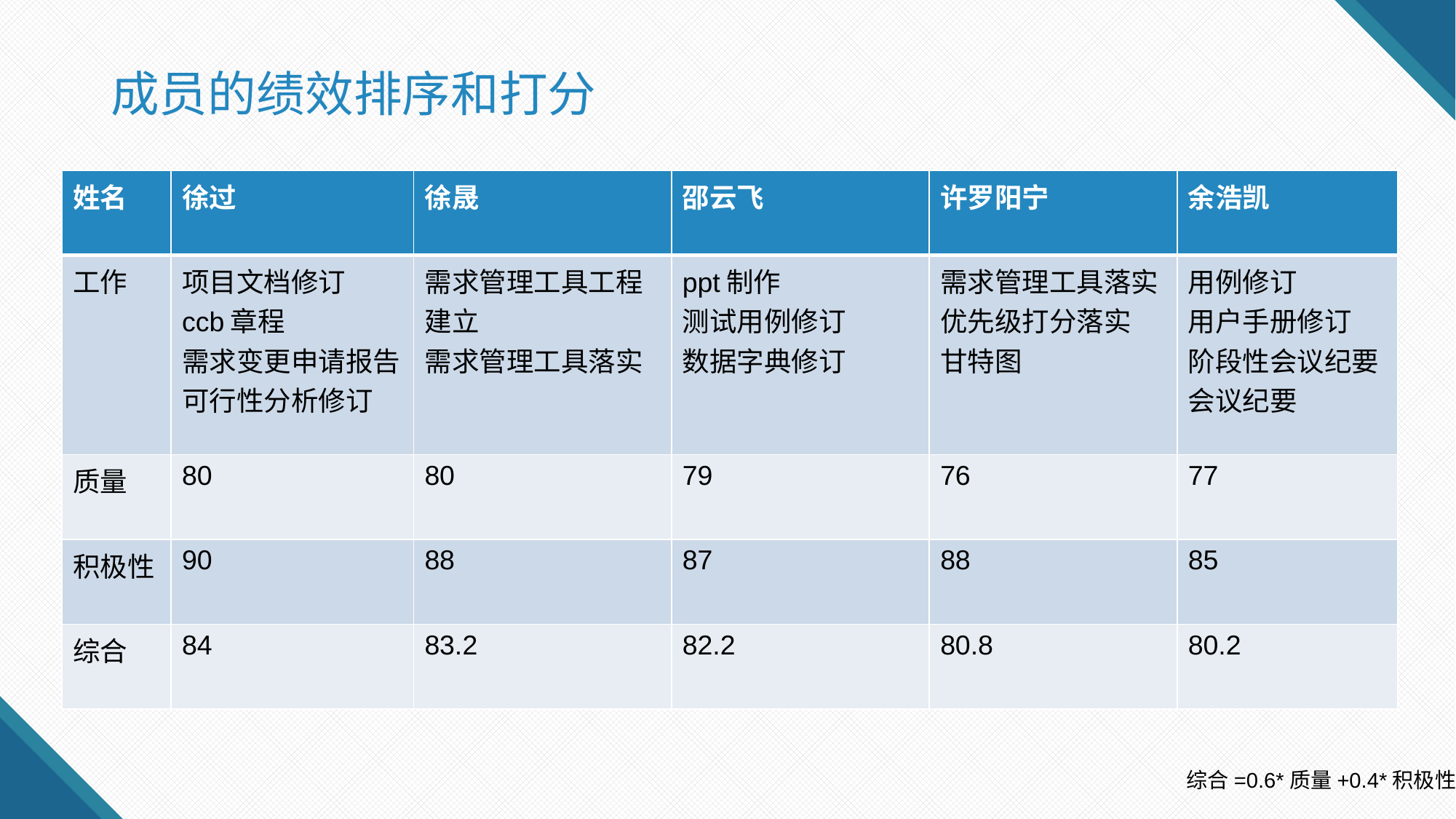

# 成员的绩效排序和打分
| 姓名 | 徐过 | 徐晟 | 邵云飞 | 许罗阳宁 | 余浩凯 |
| --- | --- | --- | --- | --- | --- |
| 工作 | 项目文档修订 ccb章程 需求变更申请报告 可行性分析修订 | 需求管理工具工程建立 需求管理工具落实 | ppt制作 测试用例修订 数据字典修订 | 需求管理工具落实 优先级打分落实 甘特图 | 用例修订 用户手册修订 阶段性会议纪要 会议纪要 |
| 质量 | 80 | 80 | 79 | 76 | 77 |
| 积极性 | 90 | 88 | 87 | 88 | 85 |
| 综合 | 84 | 83.2 | 82.2 | 80.8 | 80.2 |
综合=0.6*质量+0.4*积极性